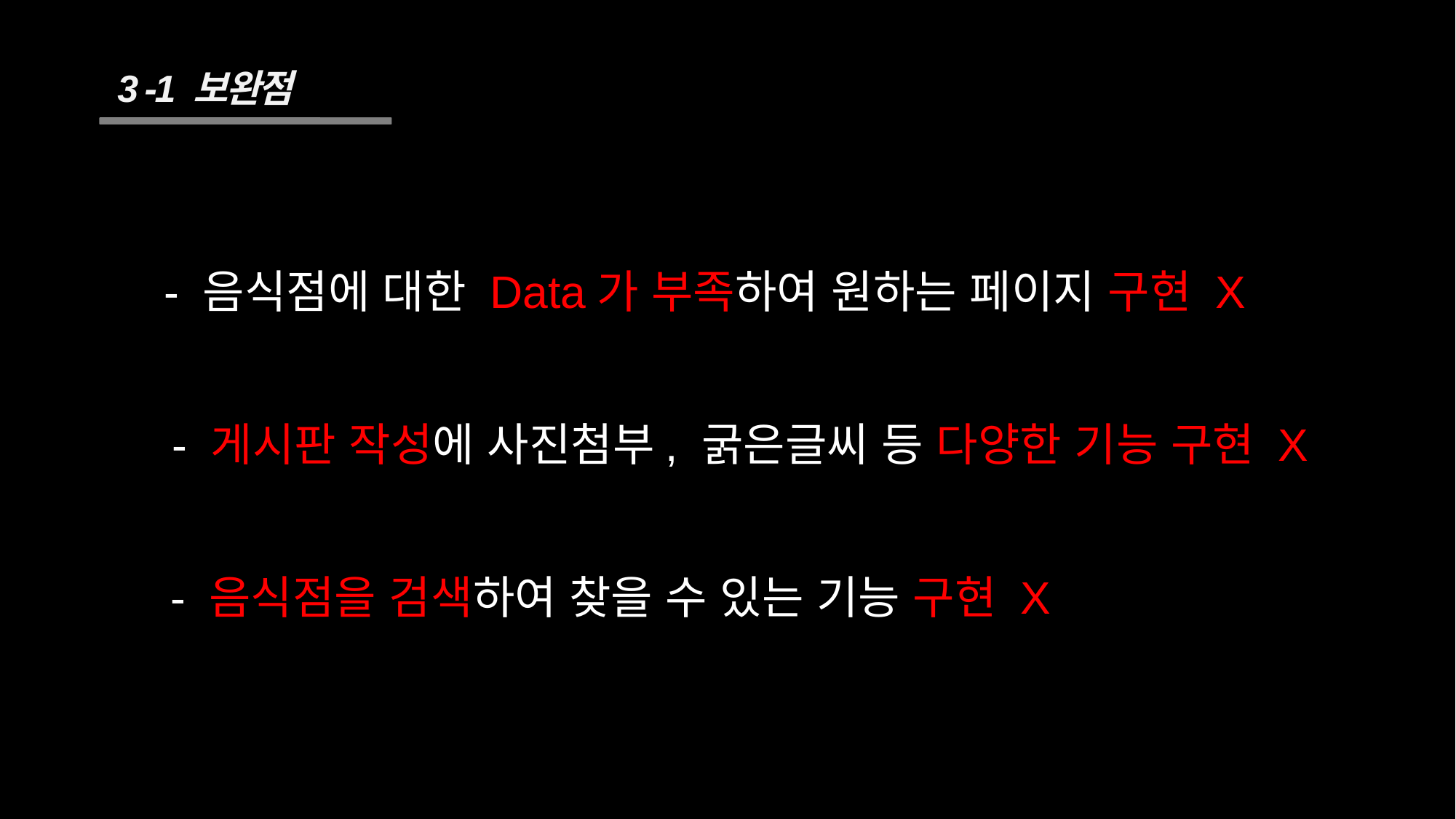

3 -1 보완점

- 음식점에 대한 Data가 부족하여 원하는 페이지 구현 X
- 게시판 작성에 사진첨부, 굵은글씨 등 다양한 기능 구현 X
- 음식점을 검색하여 찾을 수 있는 기능 구현 X